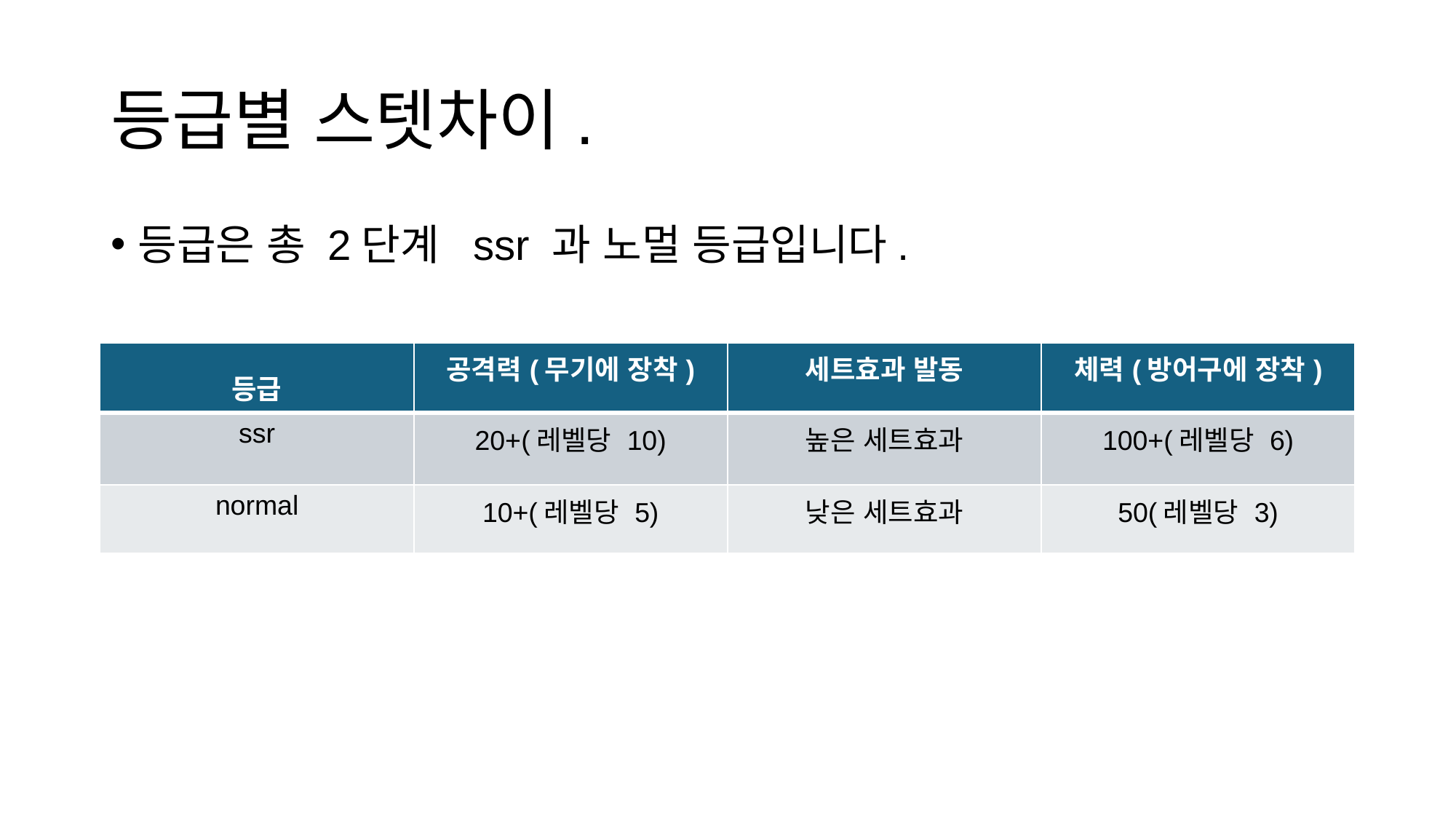

# 등급별 스텟차이.
등급은 총 2단계  ssr 과 노멀 등급입니다.
| 등급 | 공격력(무기에 장착) | 세트효과 발동 | 체력(방어구에 장착) |
| --- | --- | --- | --- |
| ssr | 20+(레벨당 10) | 높은 세트효과 | 100+(레벨당 6) |
| normal | 10+(레벨당 5) | 낮은 세트효과 | 50(레벨당 3) |